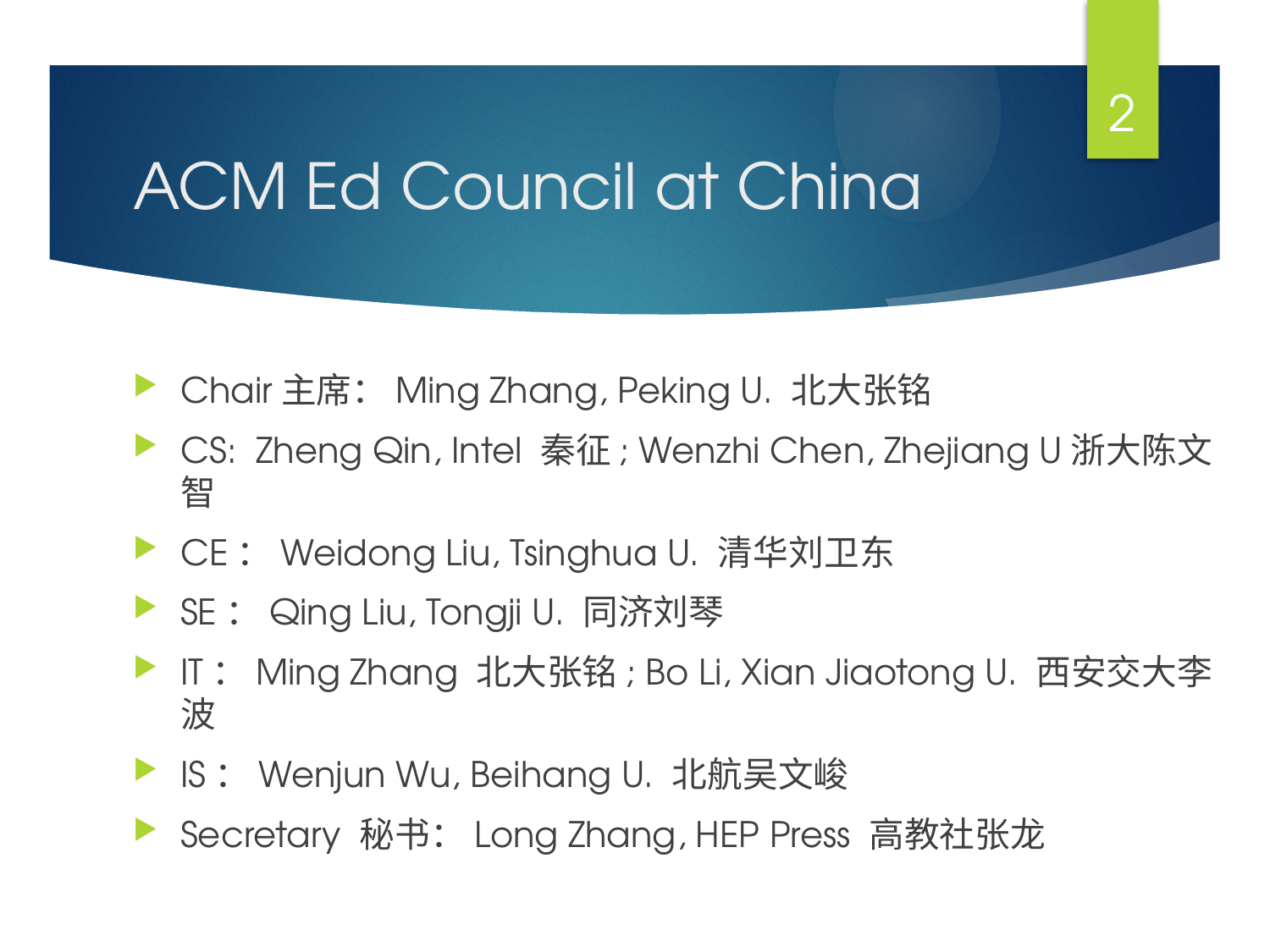

2
# ACM Ed Council at China
Chair主席：Ming Zhang, Peking U. 北大张铭
CS:  Zheng Qin, Intel 秦征; Wenzhi Chen, Zhejiang U浙大陈文智
CE：Weidong Liu, Tsinghua U. 清华刘卫东
SE：Qing Liu, Tongji U. 同济刘琴
IT：Ming Zhang 北大张铭; Bo Li, Xian Jiaotong U. 西安交大李波
IS：Wenjun Wu, Beihang U. 北航吴文峻
Secretary 秘书：Long Zhang, HEP Press 高教社张龙